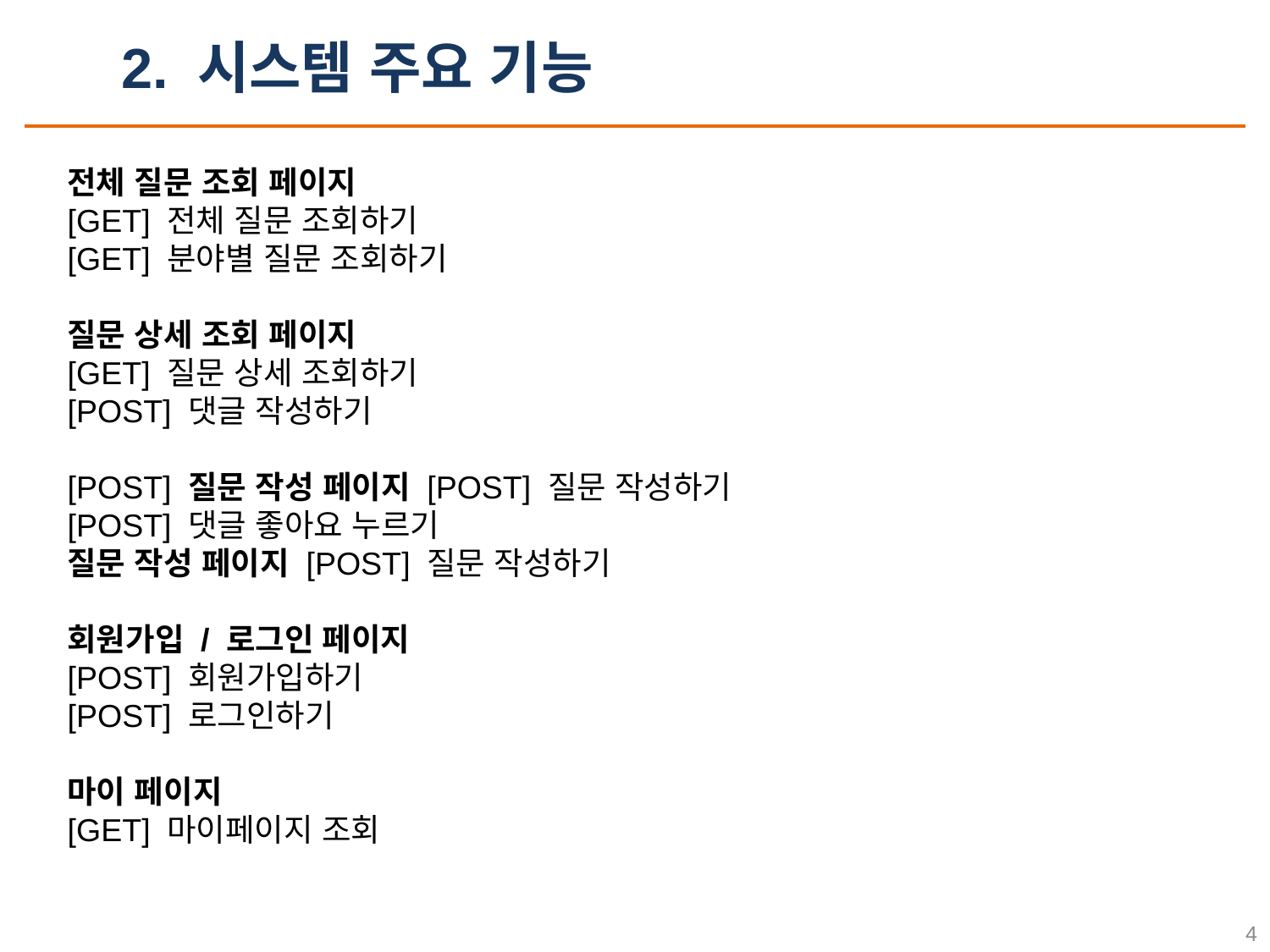

2. 시스템 주요 기능
전체 질문 조회 페이지
[GET] 전체 질문 조회하기
[GET] 분야별 질문 조회하기

질문 상세 조회 페이지
[GET] 질문 상세 조회하기
[POST] 댓글 작성하기

[POST] 질문 작성 페이지 [POST] 질문 작성하기
[POST] 댓글 좋아요 누르기
질문 작성 페이지 [POST] 질문 작성하기

회원가입 / 로그인 페이지
[POST] 회원가입하기
[POST] 로그인하기

마이 페이지
[GET] 마이페이지 조회

4